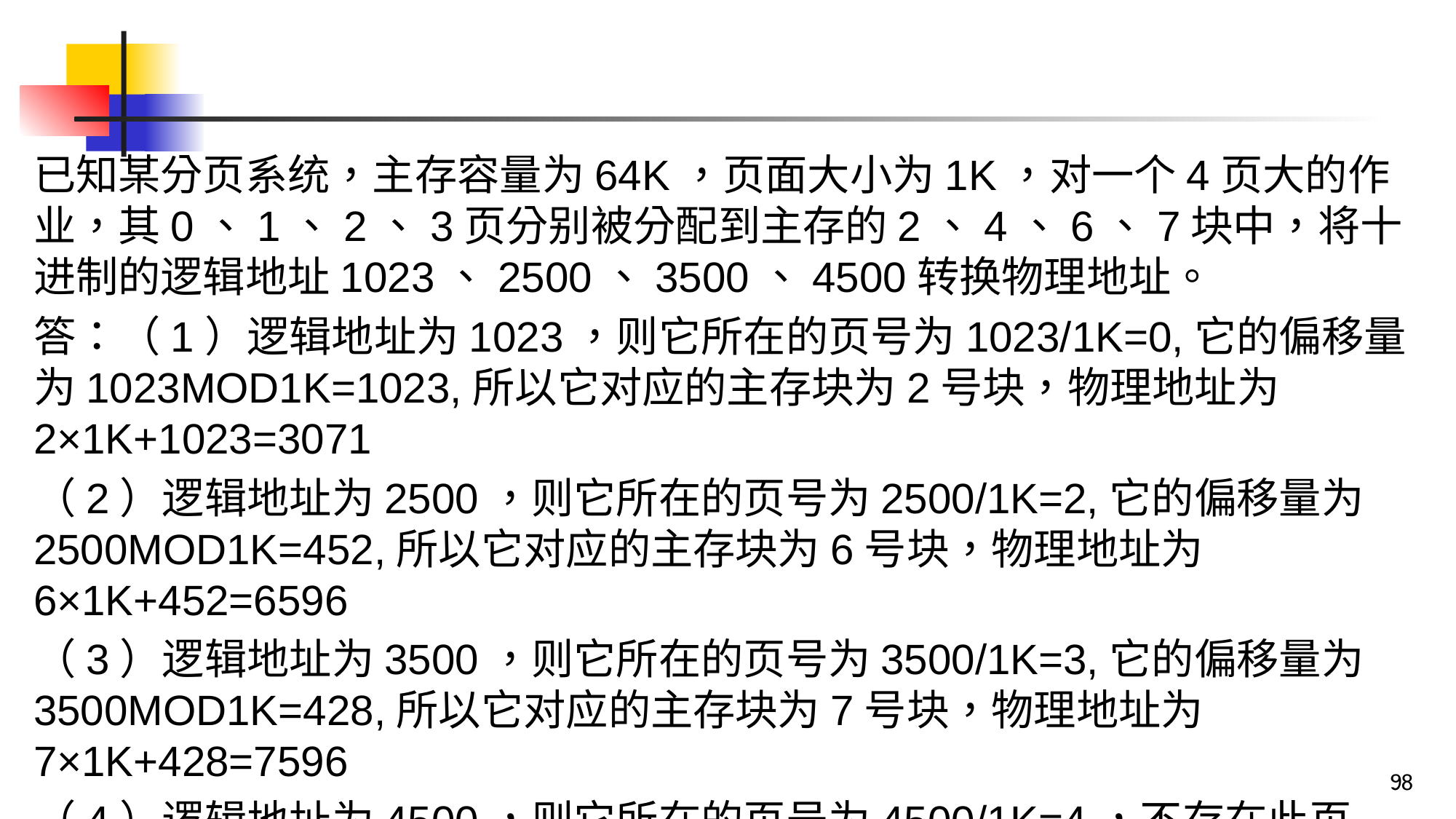

已知某分页系统，主存容量为64K，页面大小为1K，对一个4页大的作业，其0、1、2、3页分别被分配到主存的2、4、6、7块中，将十进制的逻辑地址1023、2500、3500、4500转换物理地址。
答：（1）逻辑地址为1023，则它所在的页号为1023/1K=0,它的偏移量为1023MOD1K=1023,所以它对应的主存块为2号块，物理地址为2×1K+1023=3071
（2）逻辑地址为2500，则它所在的页号为2500/1K=2,它的偏移量为2500MOD1K=452,所以它对应的主存块为6号块，物理地址为6×1K+452=6596
（3）逻辑地址为3500，则它所在的页号为3500/1K=3,它的偏移量为3500MOD1K=428,所以它对应的主存块为7号块，物理地址为7×1K+428=7596
（4）逻辑地址为4500，则它所在的页号为4500/1K=4，不存在此页号。所以是越界中断，4500这个逻辑地址有误，超过了此进程的最大页
98